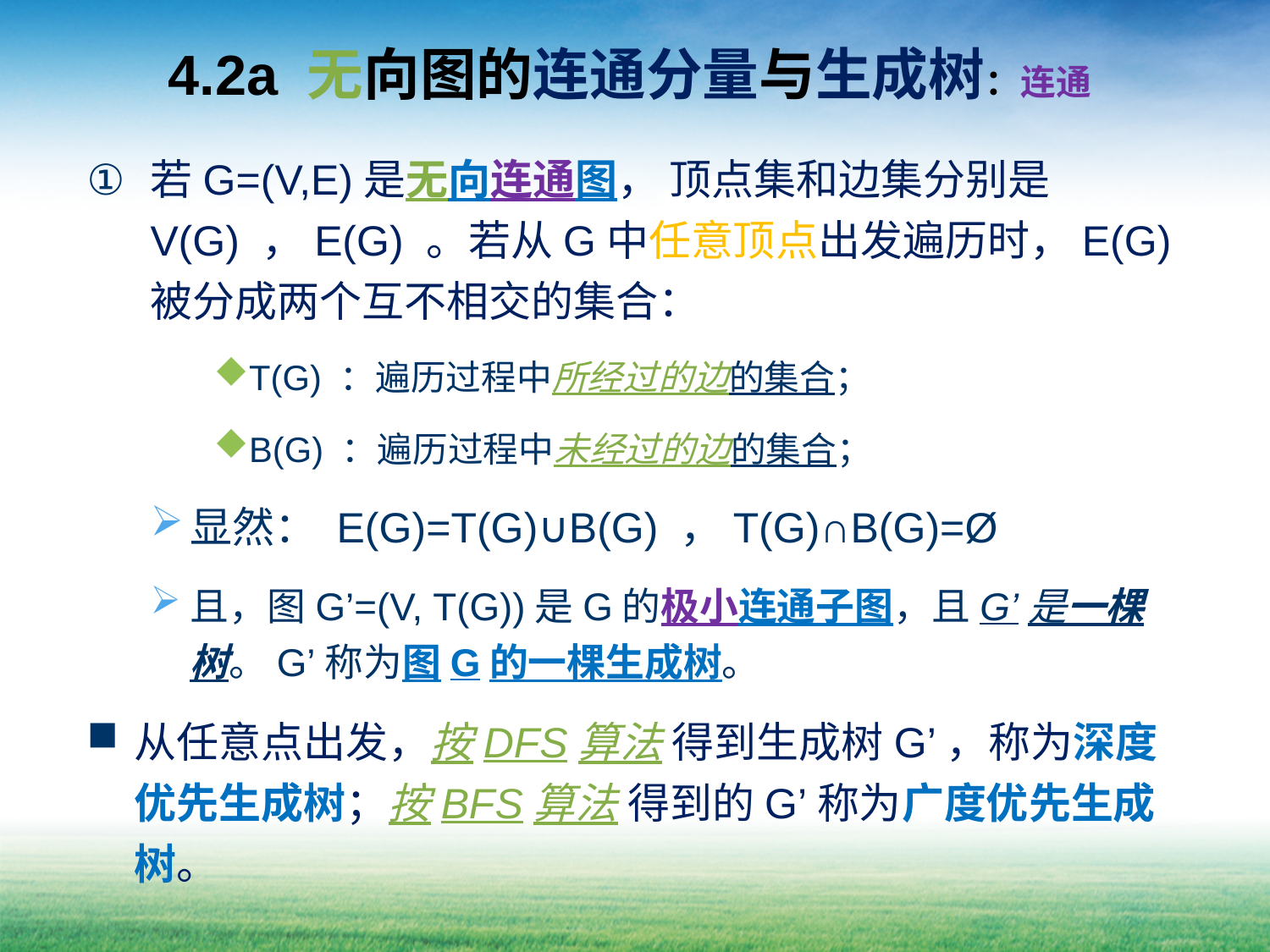

# 4.2a 无向图的连通分量与生成树：连通
若G=(V,E)是无向连通图， 顶点集和边集分别是V(G) ，E(G) 。若从G中任意顶点出发遍历时，E(G)被分成两个互不相交的集合：
T(G) ：遍历过程中所经过的边的集合；
B(G) ：遍历过程中未经过的边的集合；
显然： E(G)=T(G)∪B(G) ，T(G)∩B(G)=Ø
且，图G’=(V, T(G))是G的极小连通子图，且G’是一棵树。G’称为图G的一棵生成树。
从任意点出发，按DFS算法 得到生成树G’，称为深度优先生成树；按BFS算法 得到的G’称为广度优先生成树。